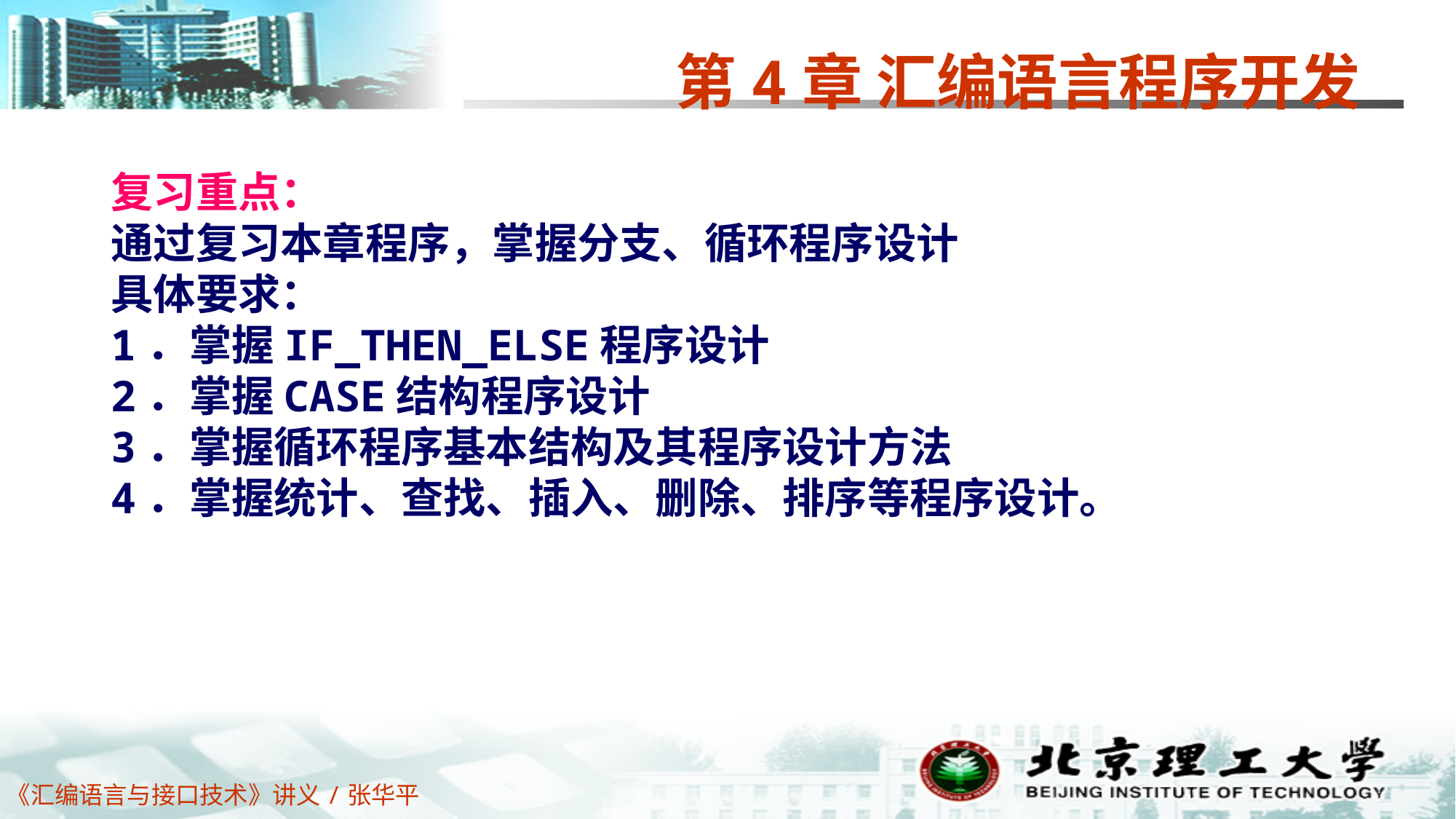

#
第4章 汇编语言程序开发
复习重点：
通过复习本章程序，掌握分支、循环程序设计
具体要求：
1．掌握IF_THEN_ELSE程序设计
2．掌握CASE结构程序设计
3．掌握循环程序基本结构及其程序设计方法
4．掌握统计、查找、插入、删除、排序等程序设计。